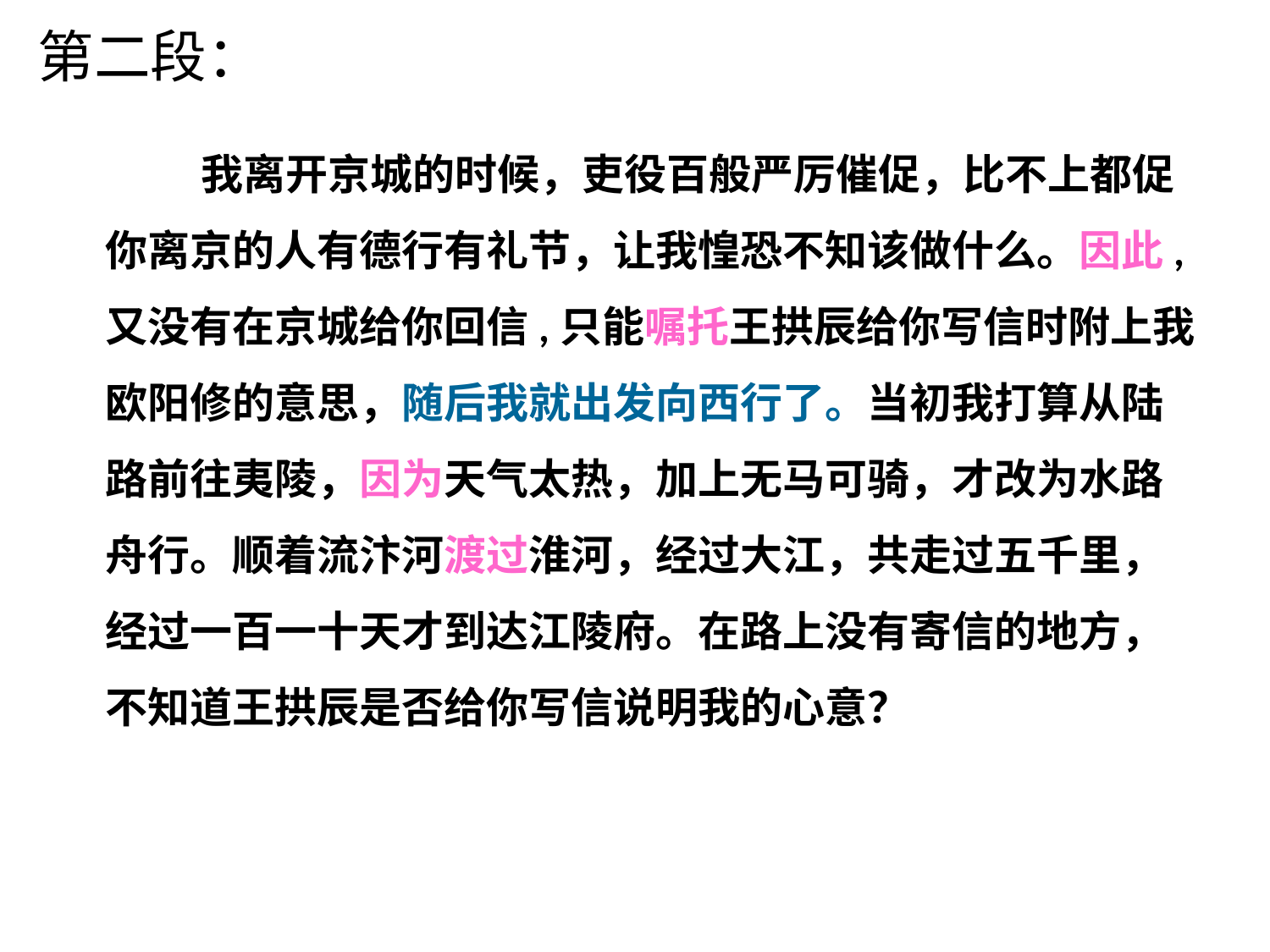

# 第二段：
              我离开京城的时候，吏役百般严厉催促，比不上都促你离京的人有德行有礼节，让我惶恐不知该做什么。因此,又没有在京城给你回信,只能嘱托王拱辰给你写信时附上我欧阳修的意思，随后我就出发向西行了。当初我打算从陆路前往夷陵，因为天气太热，加上无马可骑，才改为水路舟行。顺着流汴河渡过淮河，经过大江，共走过五千里，经过一百一十天才到达江陵府。在路上没有寄信的地方，不知道王拱辰是否给你写信说明我的心意？